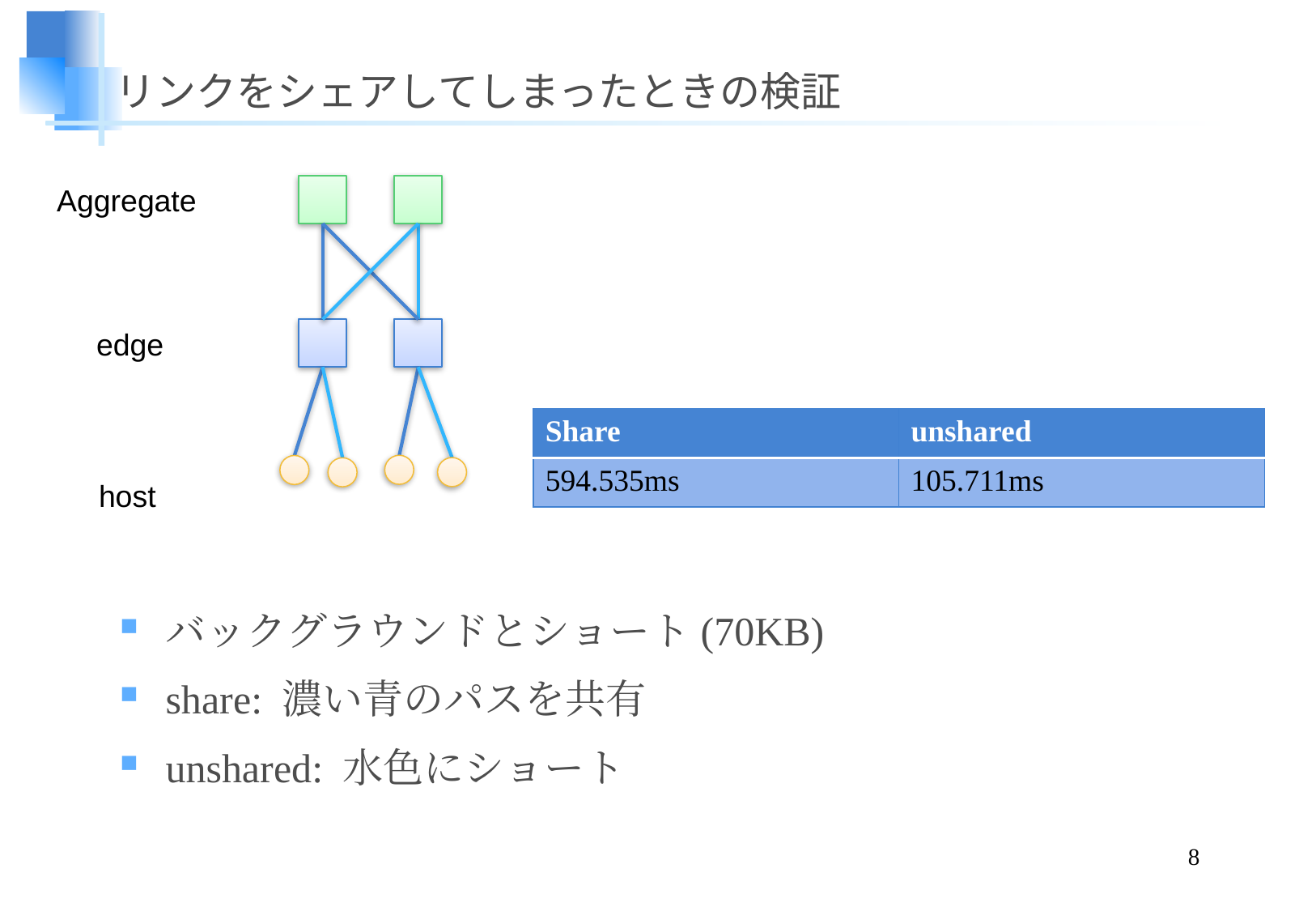

# リンクをシェアしてしまったときの検証
Aggregate

edge

| Share | unshared |
| --- | --- |
| 594.535ms | 105.711ms |

host
バックグラウンドとショート(70KB)
share: 濃い青のパスを共有
unshared: 水色にショート
8